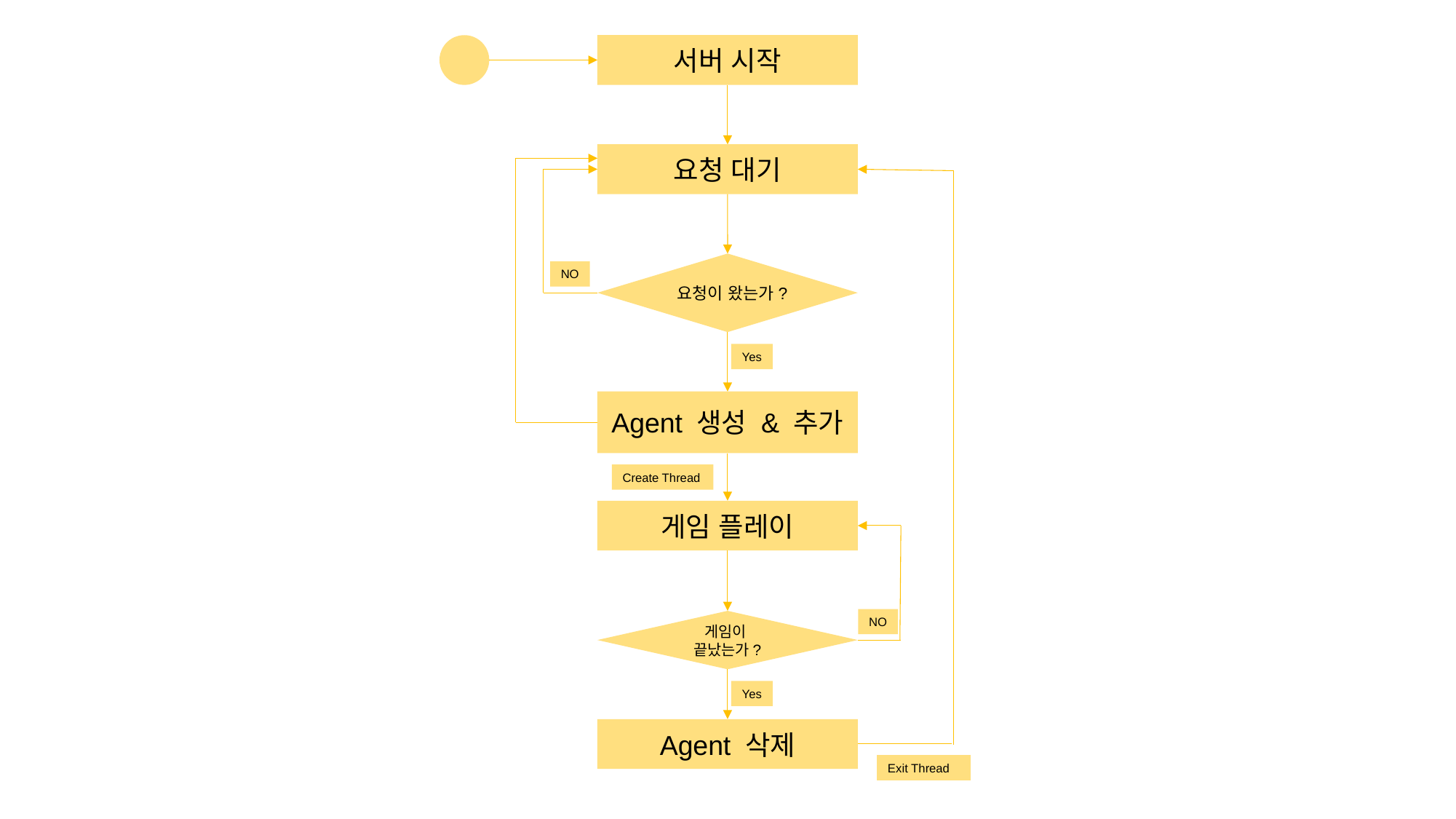

AI Server

서버 시작
요청 대기
요청이 왔는가?
NO
Yes
Agent 생성 & 추가
Create Thread
게임 플레이
NO
게임이
끝났는가?
Yes
Agent 삭제
Exit Thread